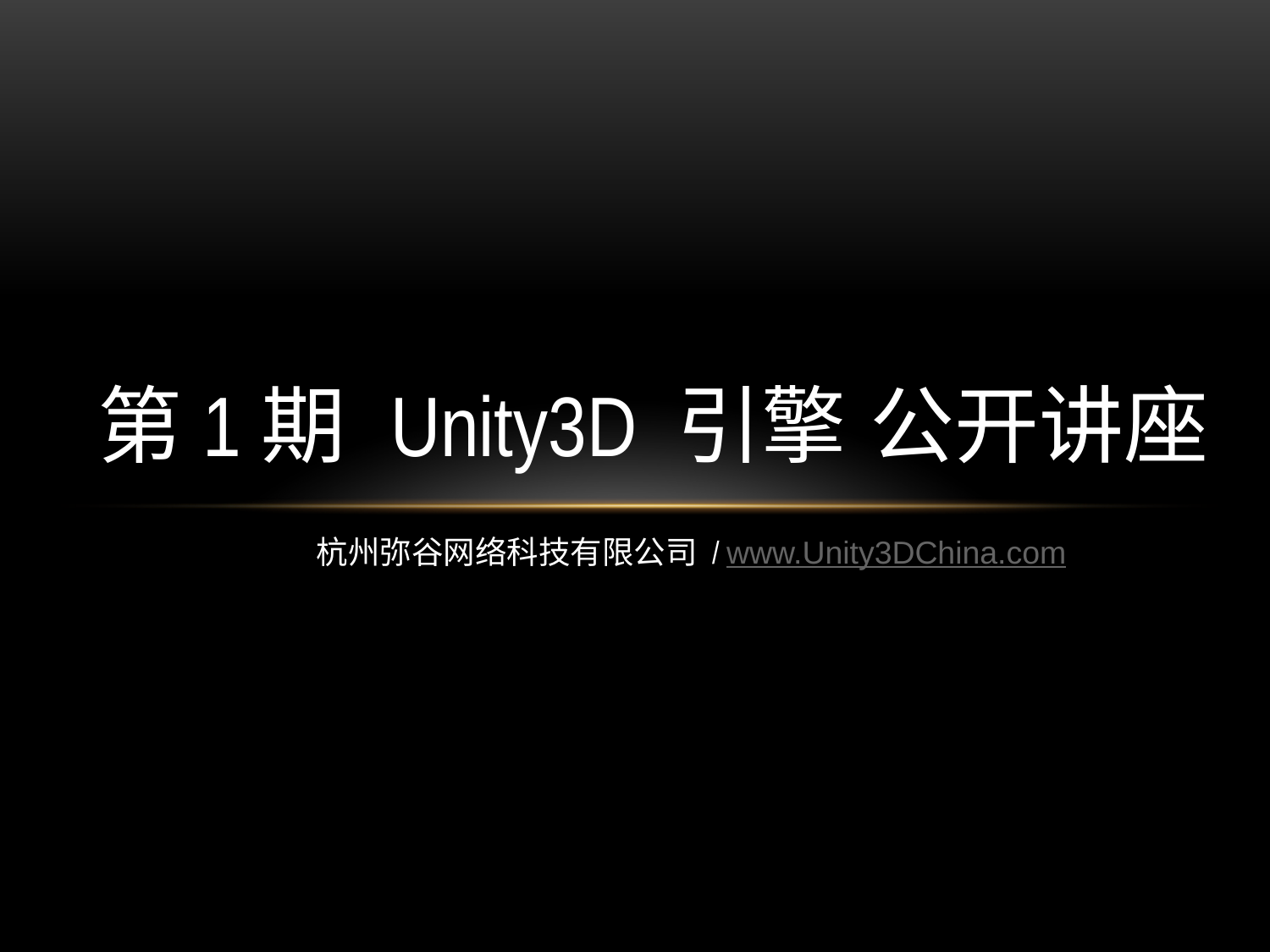

第1期 Unity3D 引擎 公开讲座
杭州弥谷网络科技有限公司 / www.Unity3DChina.com